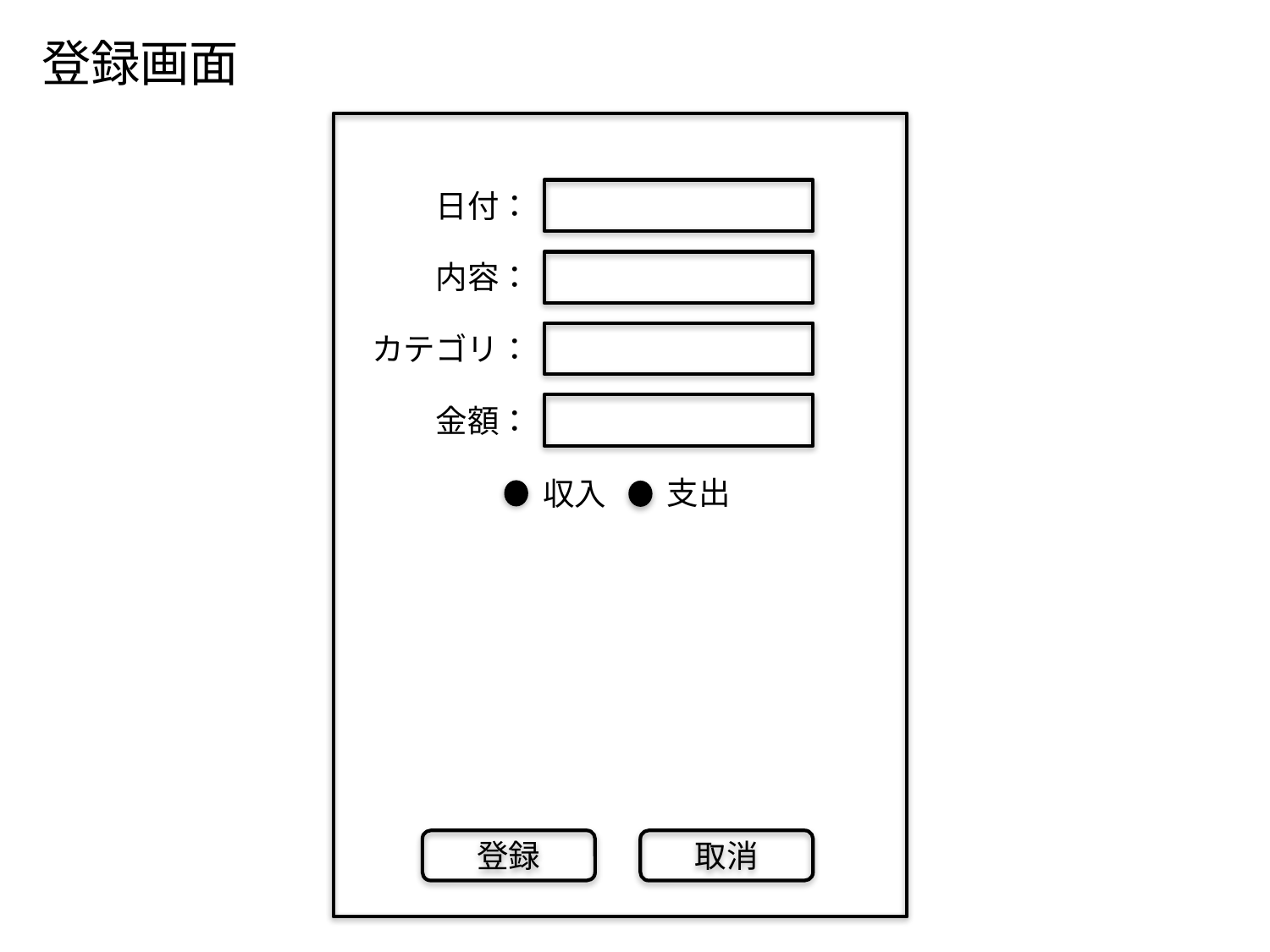

登録画面

日付：

内容：

カテゴリ：

金額：

支出
収入

登録
取消